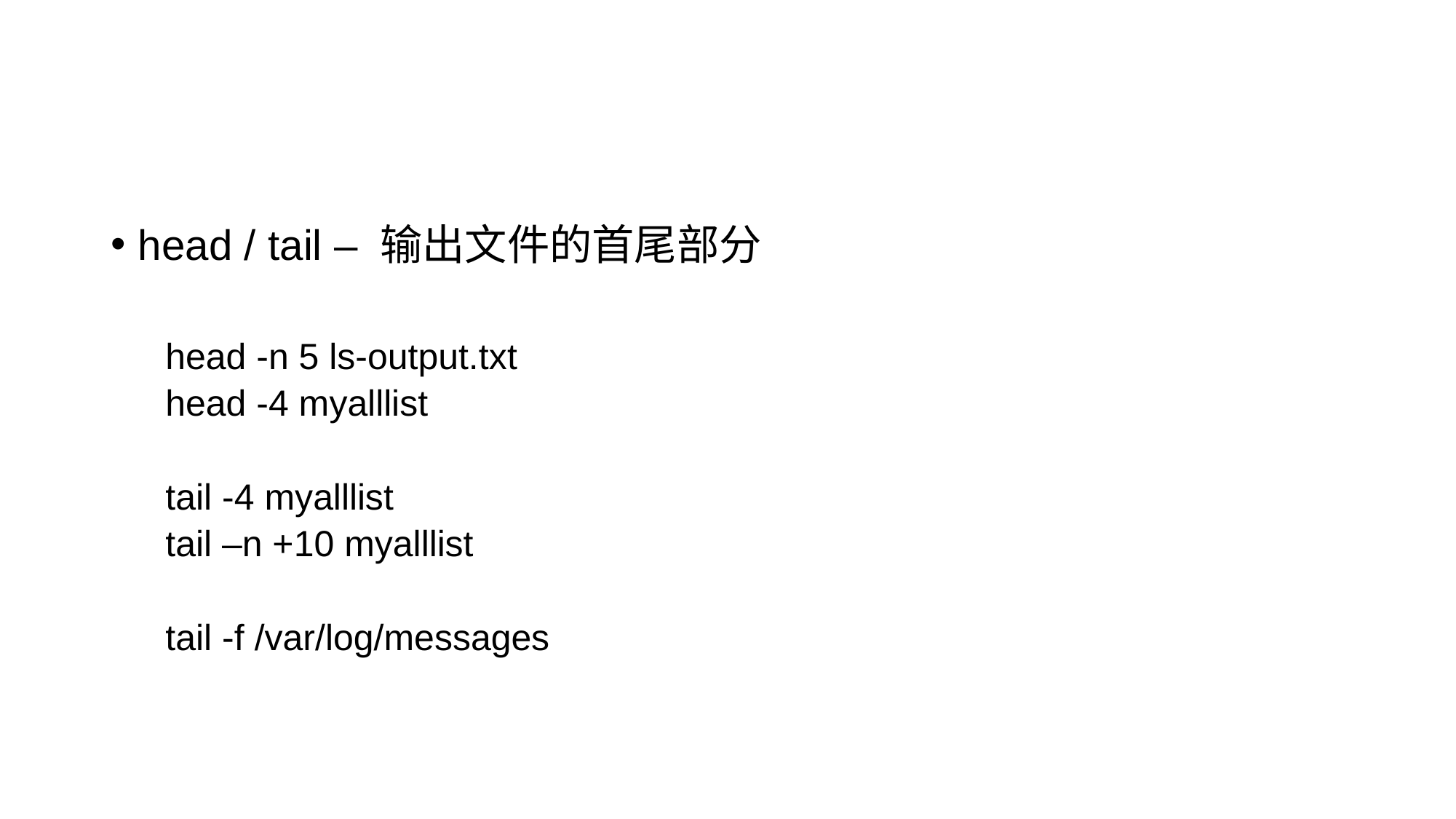

#
head / tail – 输出文件的首尾部分

head -n 5 ls-output.txt
head -4 myalllist

tail -4 myalllist
tail –n +10 myalllist

tail -f /var/log/messages